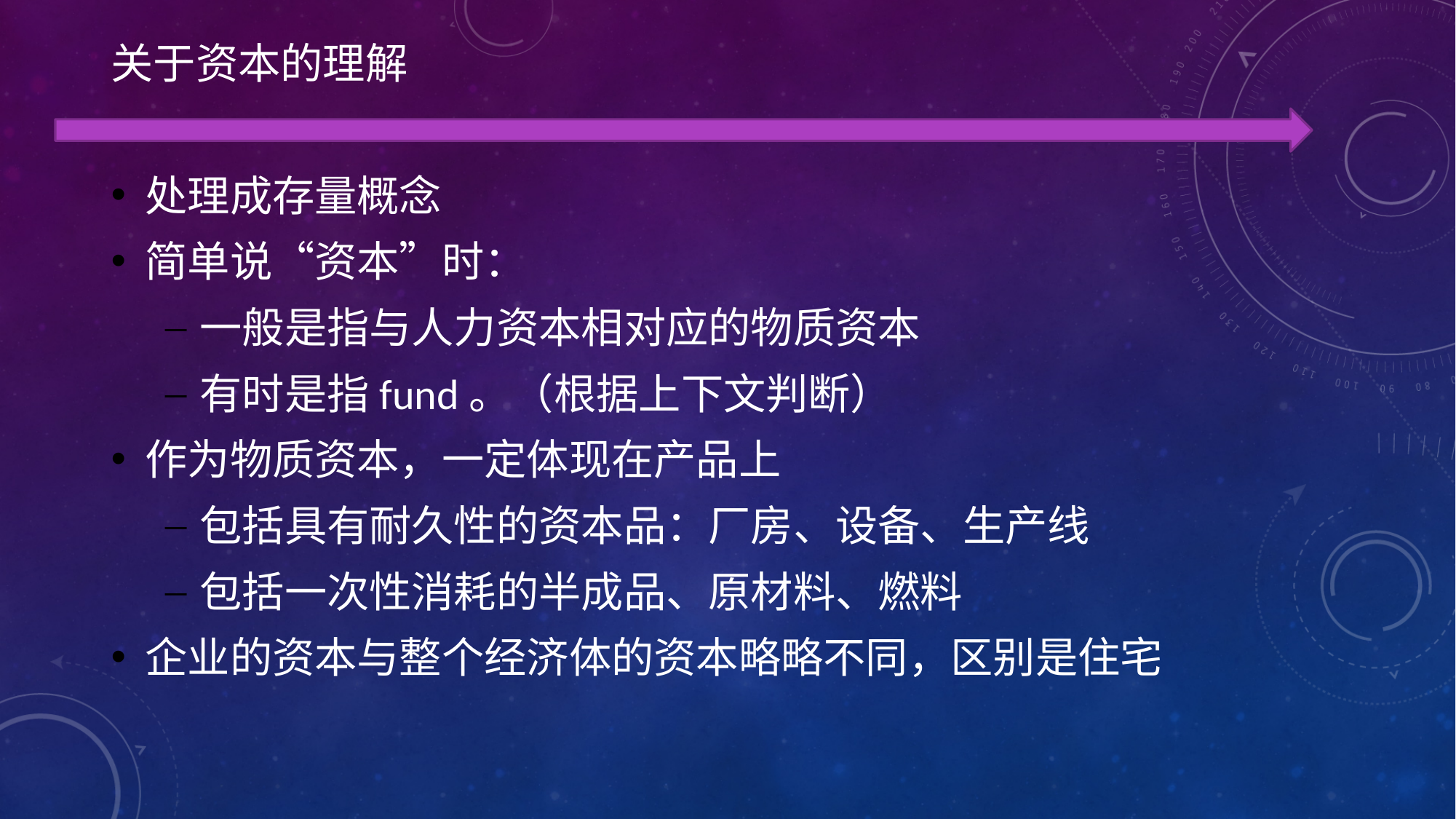

关于资本的理解

处理成存量概念
简单说“资本”时：
一般是指与人力资本相对应的物质资本
有时是指fund。（根据上下文判断）
作为物质资本，一定体现在产品上
包括具有耐久性的资本品：厂房、设备、生产线
包括一次性消耗的半成品、原材料、燃料
企业的资本与整个经济体的资本略略不同，区别是住宅